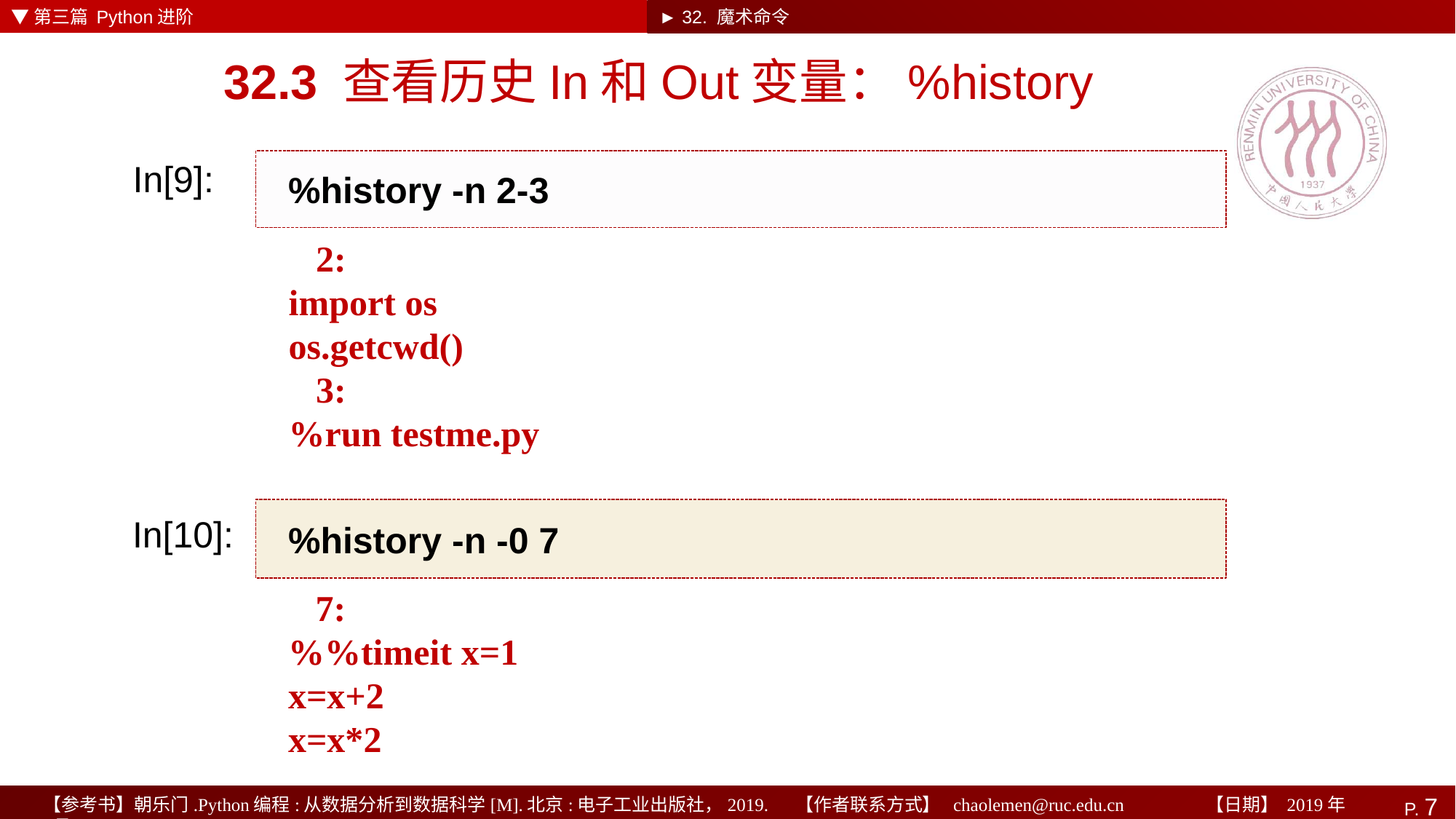

▼第三篇 Python进阶
► 32. 魔术命令
# 32.3 查看历史In和Out变量：%history
In[9]:
%history -n 2-3
   2:
import os
os.getcwd()
   3:
%run testme.py

%history -n -0 7
In[10]:

   7:
%%timeit x=1
x=x+2
x=x*2